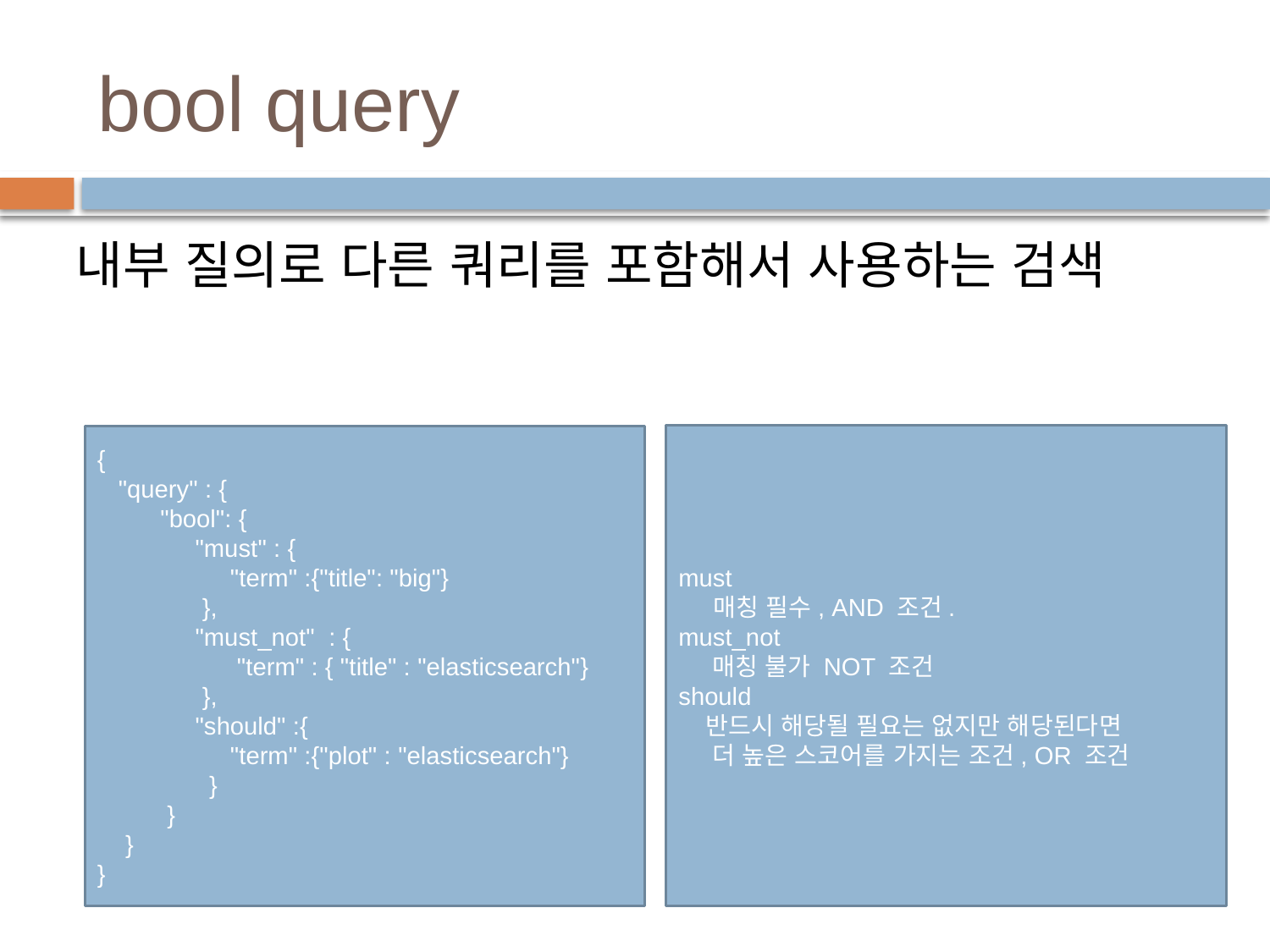

# bool query
내부 질의로 다른 쿼리를 포함해서 사용하는 검색
must
     매칭 필수, AND 조건.
must_not
    매칭 불가 NOT 조건
should
   반드시 해당될 필요는 없지만 해당된다면
    더 높은 스코어를 가지는 조건, OR 조건
{
   "query" : {
         "bool": {
              "must" : {
                   "term" :{"title": "big"}
               },
              "must_not"  : {
                    "term" : { "title" : "elasticsearch"}
               },
              "should" :{
                   "term" :{"plot" : "elasticsearch"}
                }
          }
    }
}